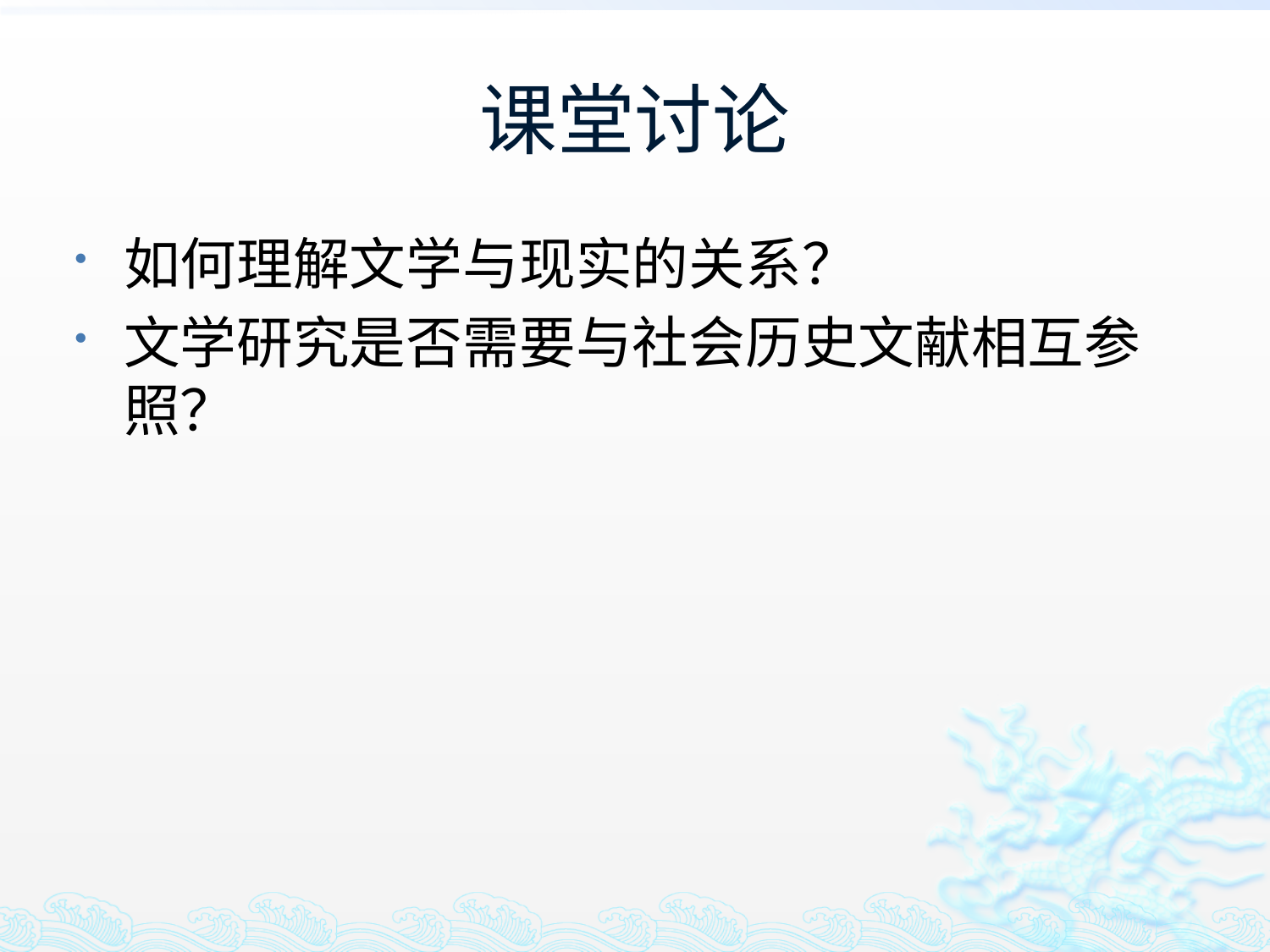

# 课堂讨论
如何理解文学与现实的关系？
文学研究是否需要与社会历史文献相互参照？